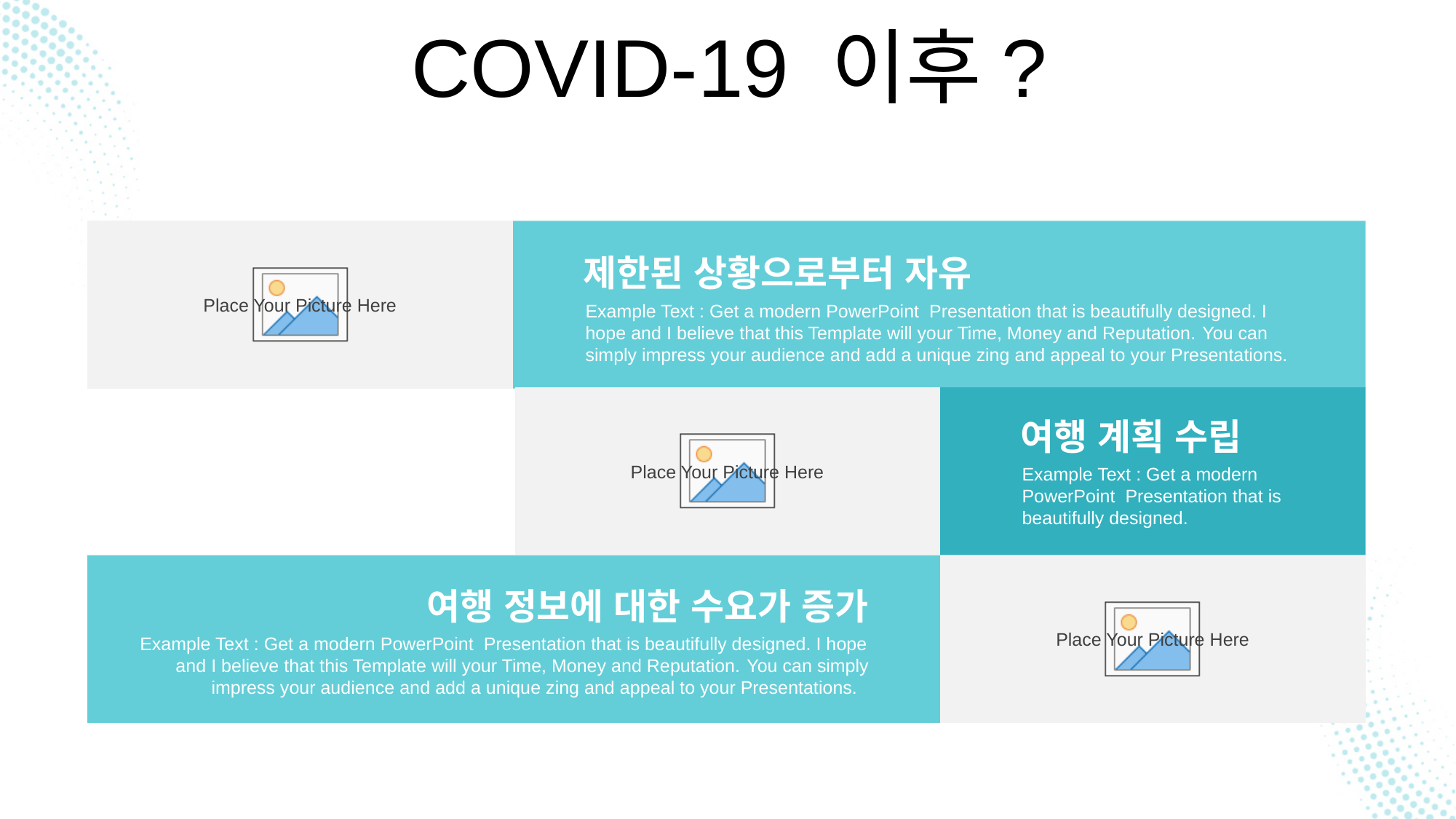

COVID-19 이후?

제한된 상황으로부터 자유
Example Text : Get a modern PowerPoint  Presentation that is beautifully designed. I hope and I believe that this Template will your Time, Money and Reputation. You can simply impress your audience and add a unique zing and appeal to your Presentations.

여행 계획 수립
Example Text : Get a modern PowerPoint  Presentation that is beautifully designed.

여행 정보에 대한 수요가 증가
Example Text : Get a modern PowerPoint  Presentation that is beautifully designed. I hope and I believe that this Template will your Time, Money and Reputation. You can simply impress your audience and add a unique zing and appeal to your Presentations.